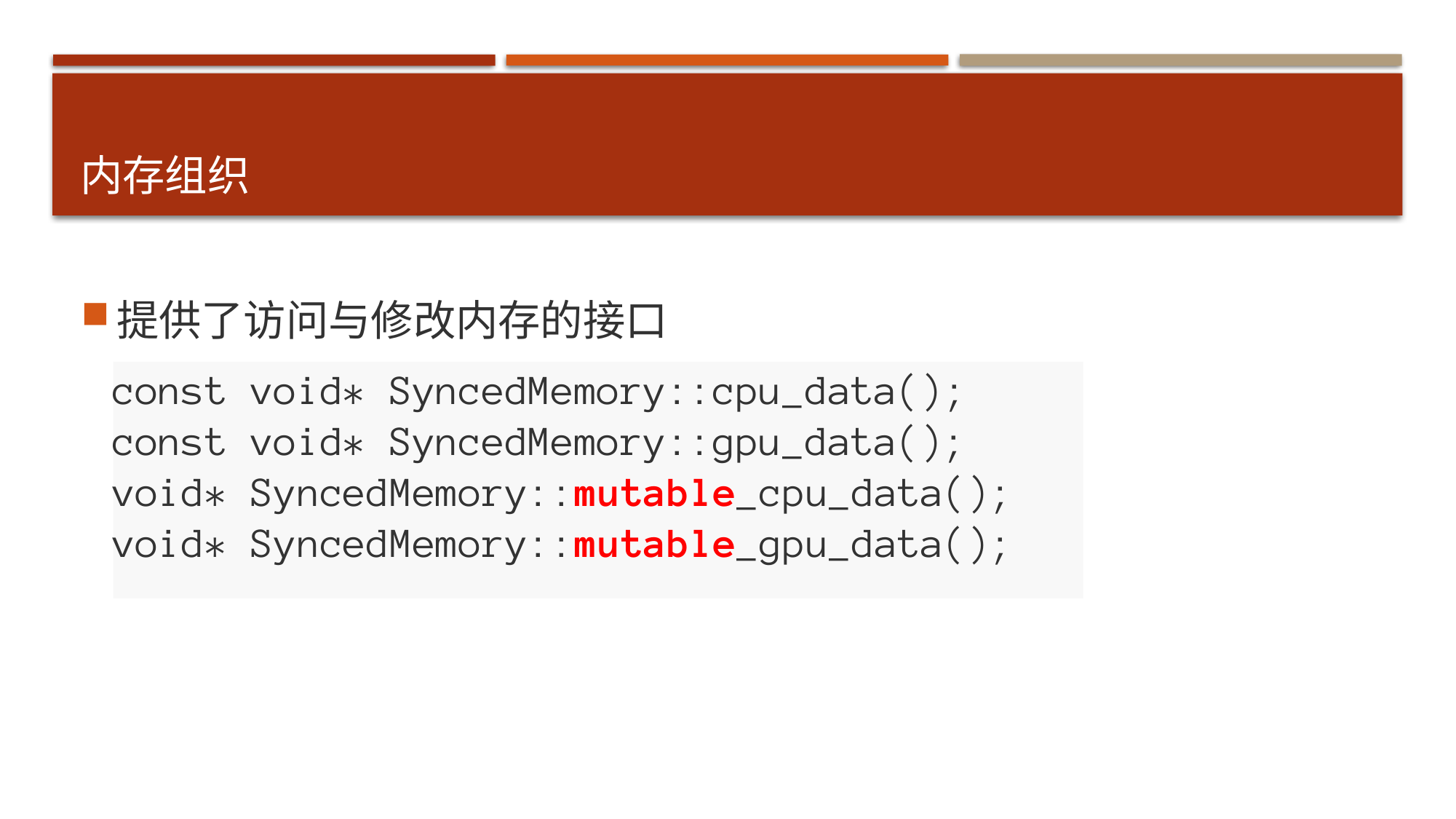

# 内存组织
提供了访问与修改内存的接口

const void* SyncedMemory::cpu_data();
const void* SyncedMemory::gpu_data();
void* SyncedMemory::mutable_cpu_data();
void* SyncedMemory::mutable_gpu_data();